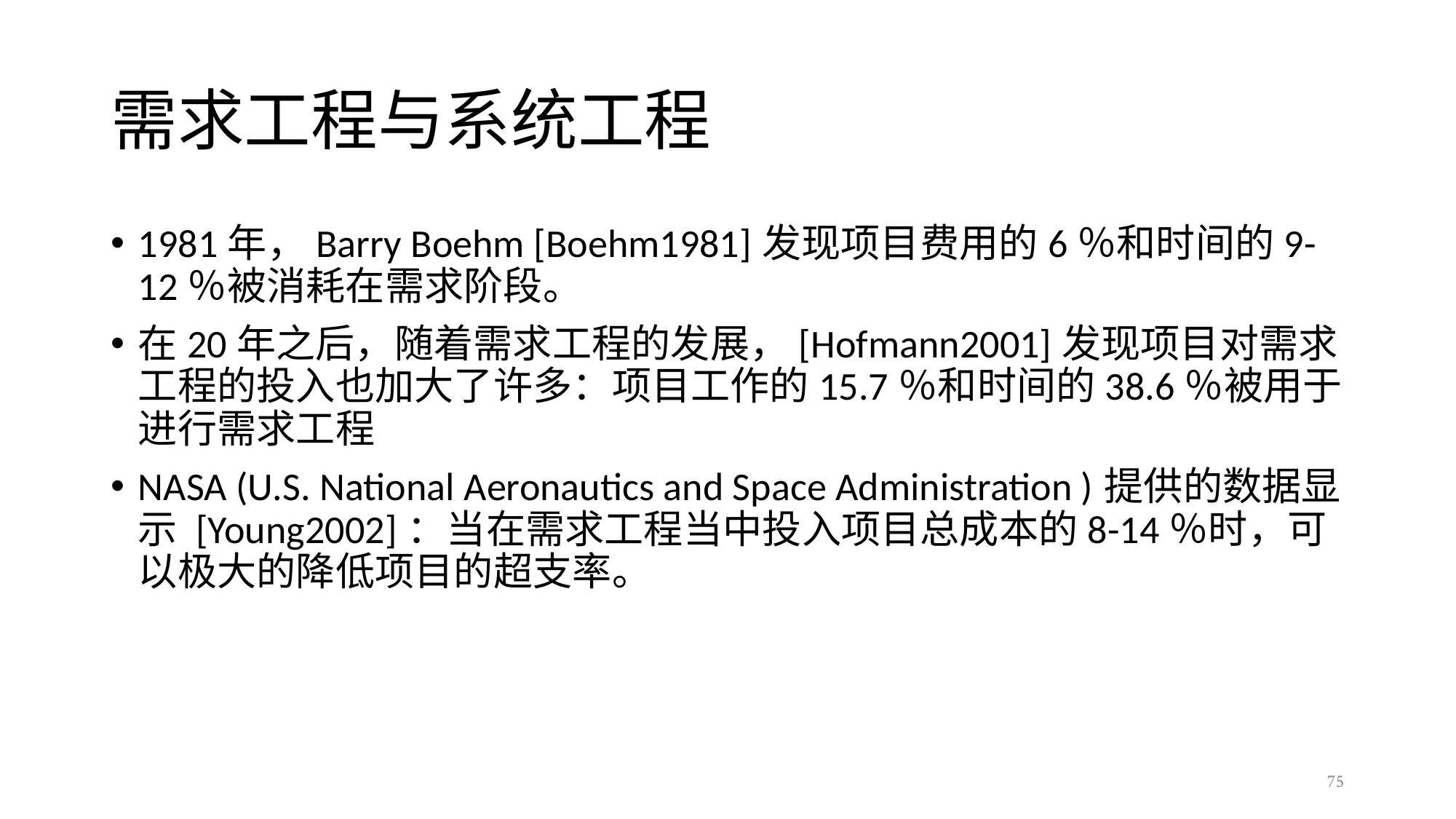

# 需求工程与系统工程
1981年，Barry Boehm [Boehm1981]发现项目费用的6％和时间的9-12％被消耗在需求阶段。
在20年之后，随着需求工程的发展，[Hofmann2001]发现项目对需求工程的投入也加大了许多：项目工作的15.7％和时间的38.6％被用于进行需求工程
NASA (U.S. National Aeronautics and Space Administration )提供的数据显示 [Young2002]：当在需求工程当中投入项目总成本的8-14％时，可以极大的降低项目的超支率。
75